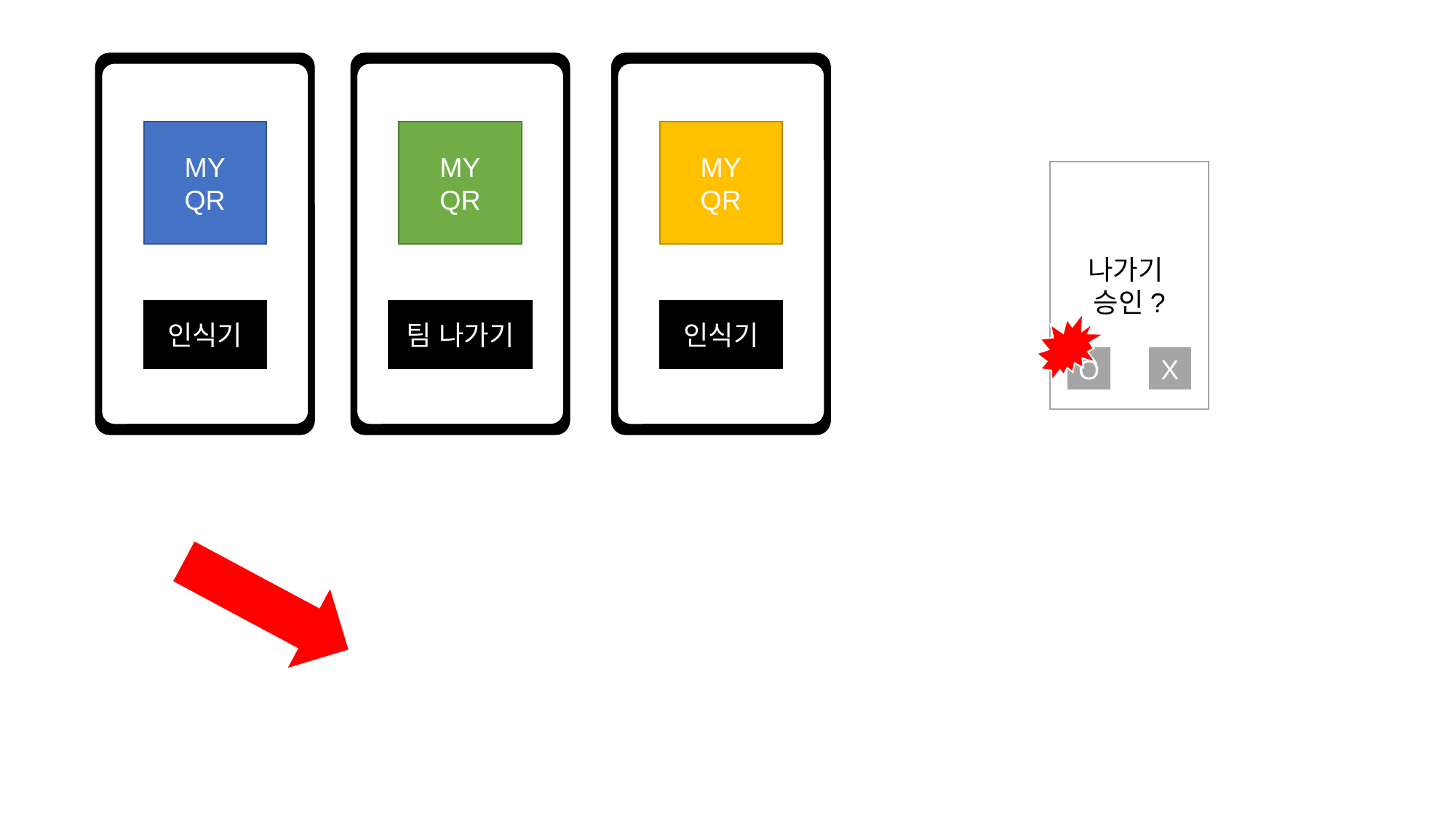

MY
QR
팀 나가기

MY
QR
인식기

MY
QR
인식기
나가기
승인?
O
X